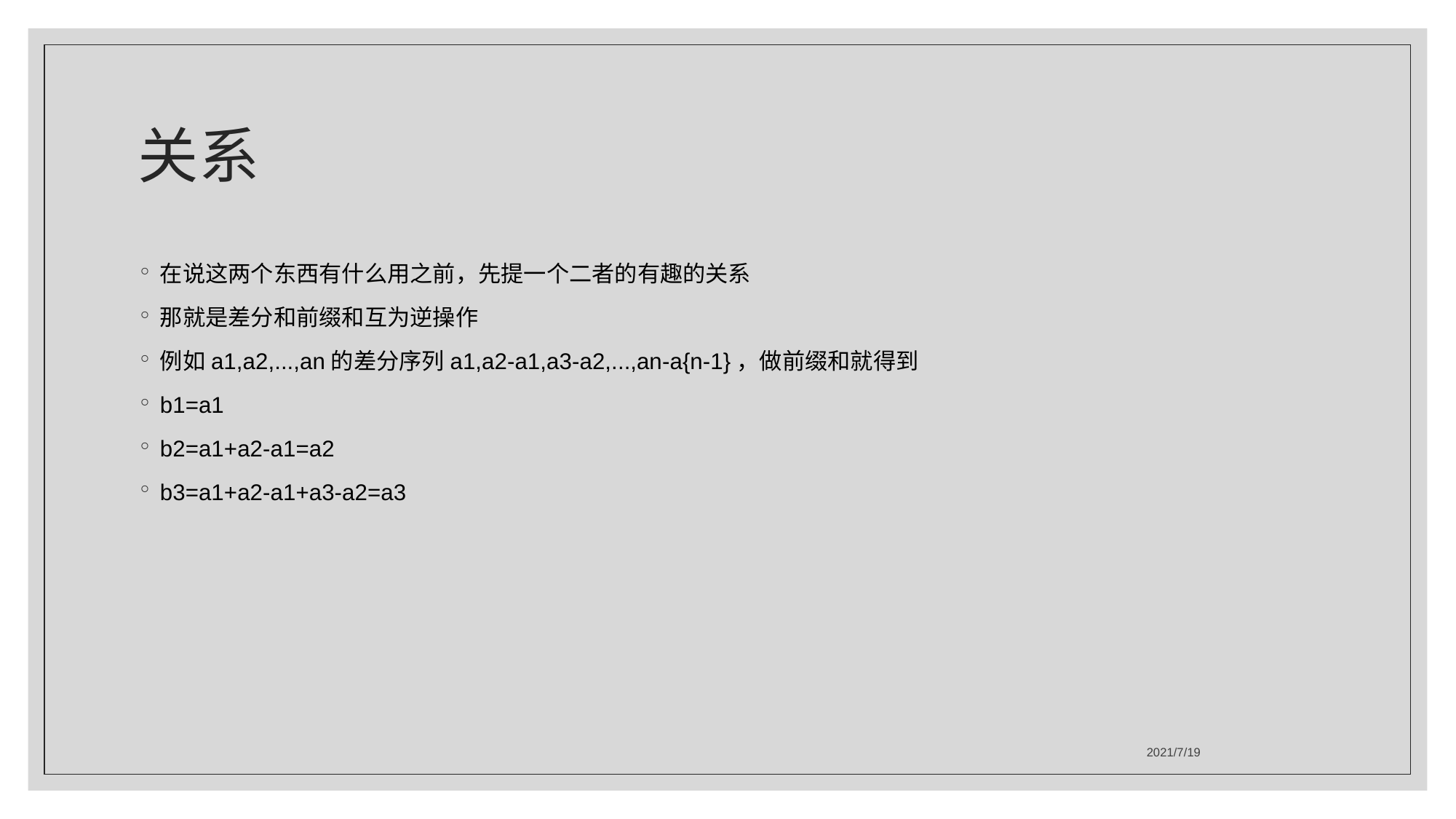

# 关系
在说这两个东西有什么用之前，先提一个二者的有趣的关系
那就是差分和前缀和互为逆操作
例如a1,a2,...,an的差分序列a1,a2-a1,a3-a2,...,an-a{n-1}，做前缀和就得到
b1=a1
b2=a1+a2-a1=a2
b3=a1+a2-a1+a3-a2=a3

2021/7/19